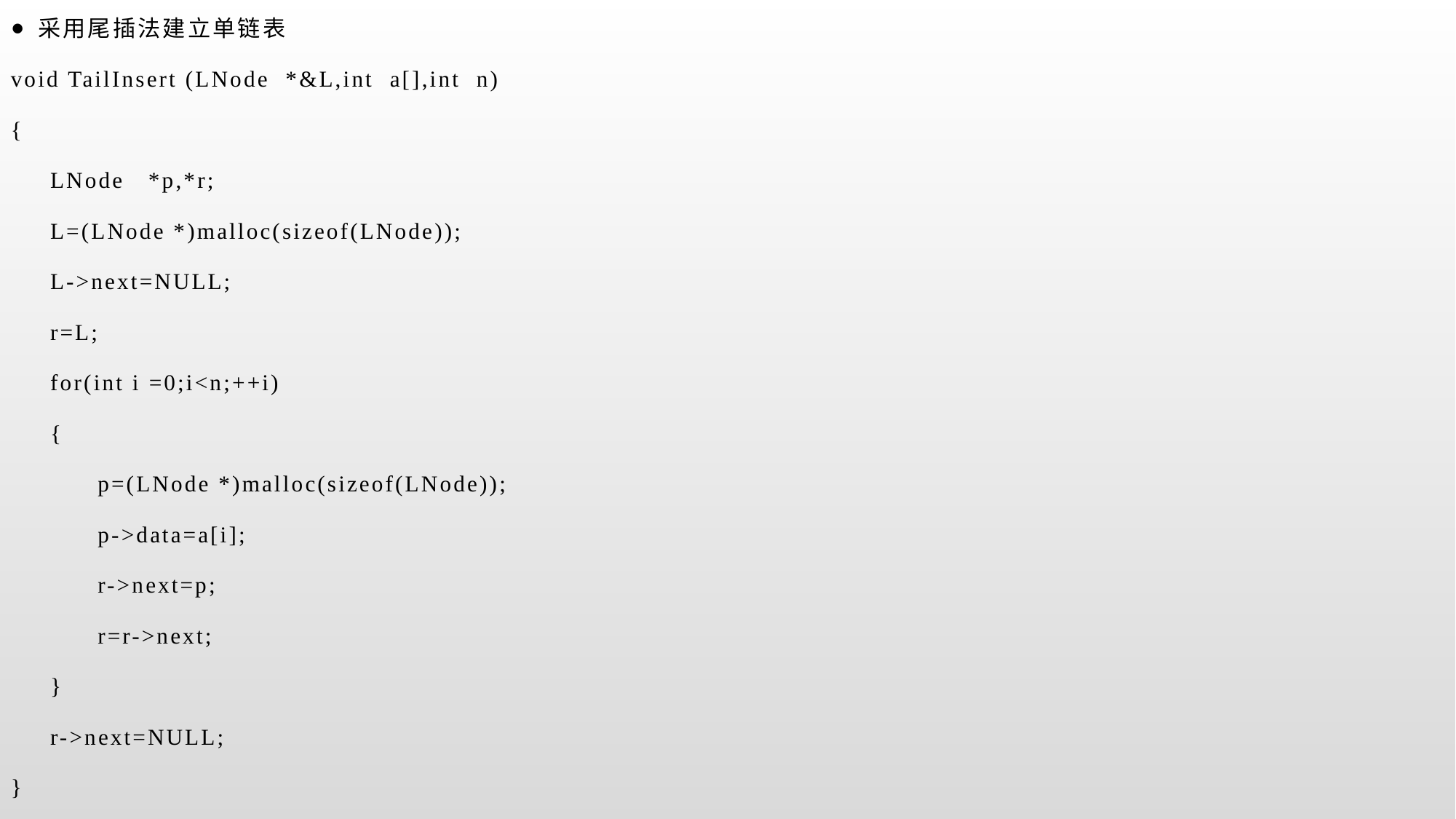

采用尾插法建立单链表
void TailInsert (LNode  *&L,int  a[],int  n)
{
     LNode   *p,*r;
     L=(LNode *)malloc(sizeof(LNode));
     L->next=NULL;
     r=L;
     for(int i =0;i<n;++i)
     {
           p=(LNode *)malloc(sizeof(LNode));
           p->data=a[i];
           r->next=p;
           r=r->next;
     }
     r->next=NULL;
}